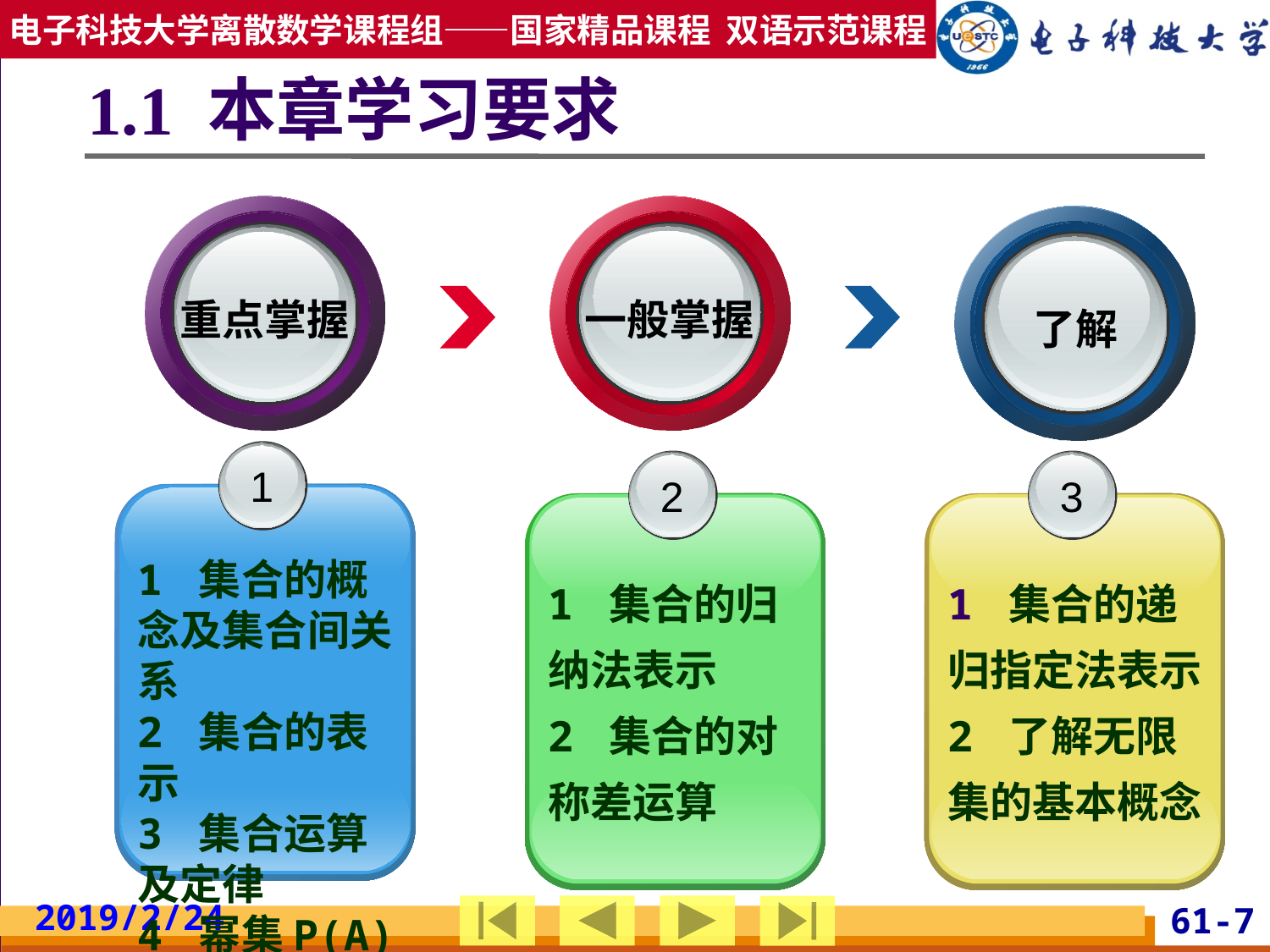

# 1.1 本章学习要求

重点掌握

一般掌握

了解

1

1 集合的概念及集合间关系
2 集合的表示
3 集合运算及定律
4 幂集P(A)

2

1 集合的归纳法表示
2 集合的对称差运算

3

1 集合的递归指定法表示
2 了解无限集的基本概念

2019/2/24